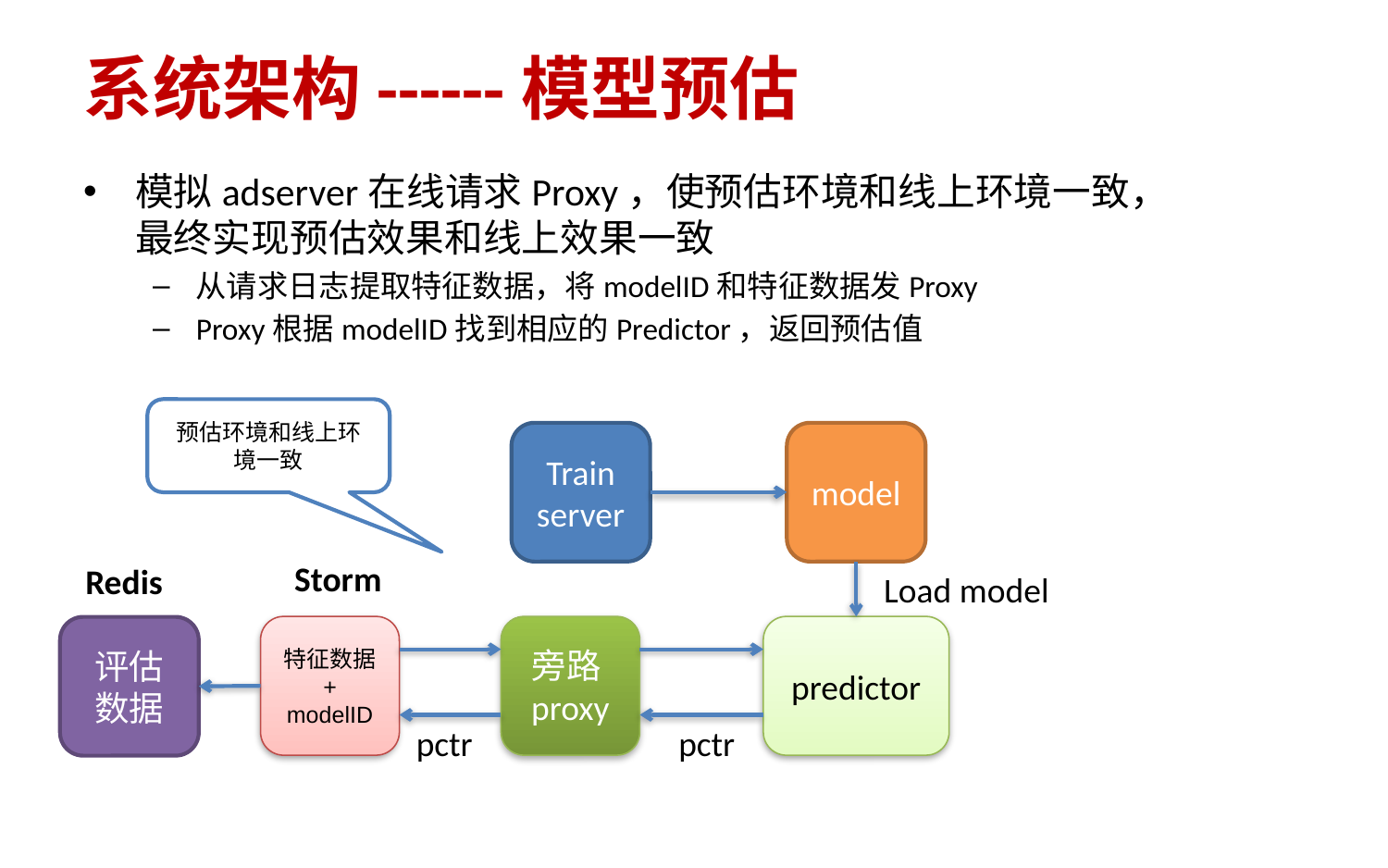

# 系统架构------模型预估
模拟adserver在线请求Proxy，使预估环境和线上环境一致，最终实现预估效果和线上效果一致
从请求日志提取特征数据，将modelID和特征数据发Proxy
Proxy根据modelID找到相应的Predictor，返回预估值

预估环境和线上环境一致
Train
server
model
Storm
Redis
Load model
特征数据
+
modelID
旁路proxy
predictor
评估
数据
pctr
pctr